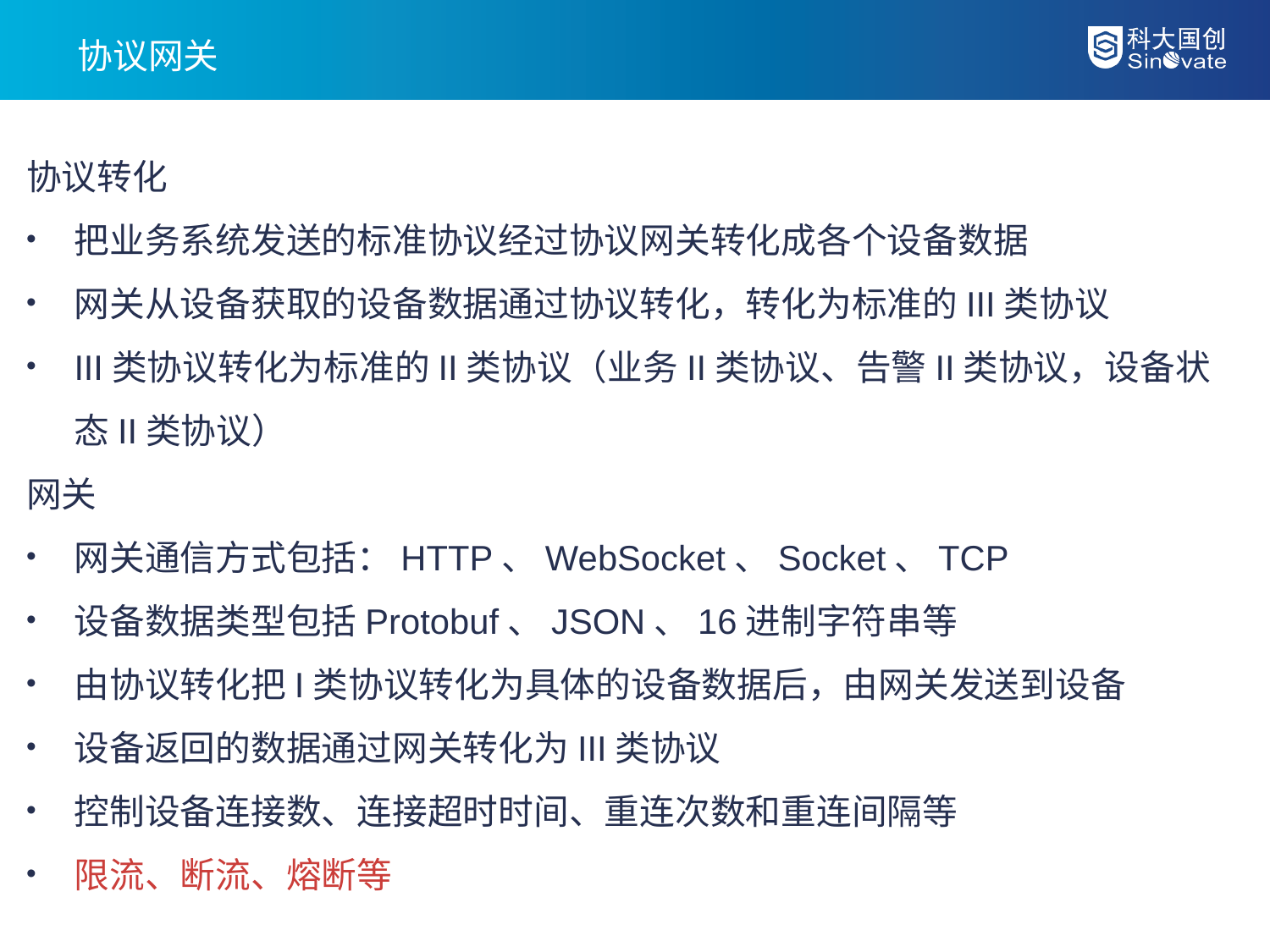

协议网关
协议转化
把业务系统发送的标准协议经过协议网关转化成各个设备数据
网关从设备获取的设备数据通过协议转化，转化为标准的III类协议
III类协议转化为标准的II类协议（业务II类协议、告警II类协议，设备状态II类协议）
网关
网关通信方式包括：HTTP、WebSocket、Socket、TCP
设备数据类型包括Protobuf、JSON、16进制字符串等
由协议转化把I类协议转化为具体的设备数据后，由网关发送到设备
设备返回的数据通过网关转化为III类协议
控制设备连接数、连接超时时间、重连次数和重连间隔等
限流、断流、熔断等